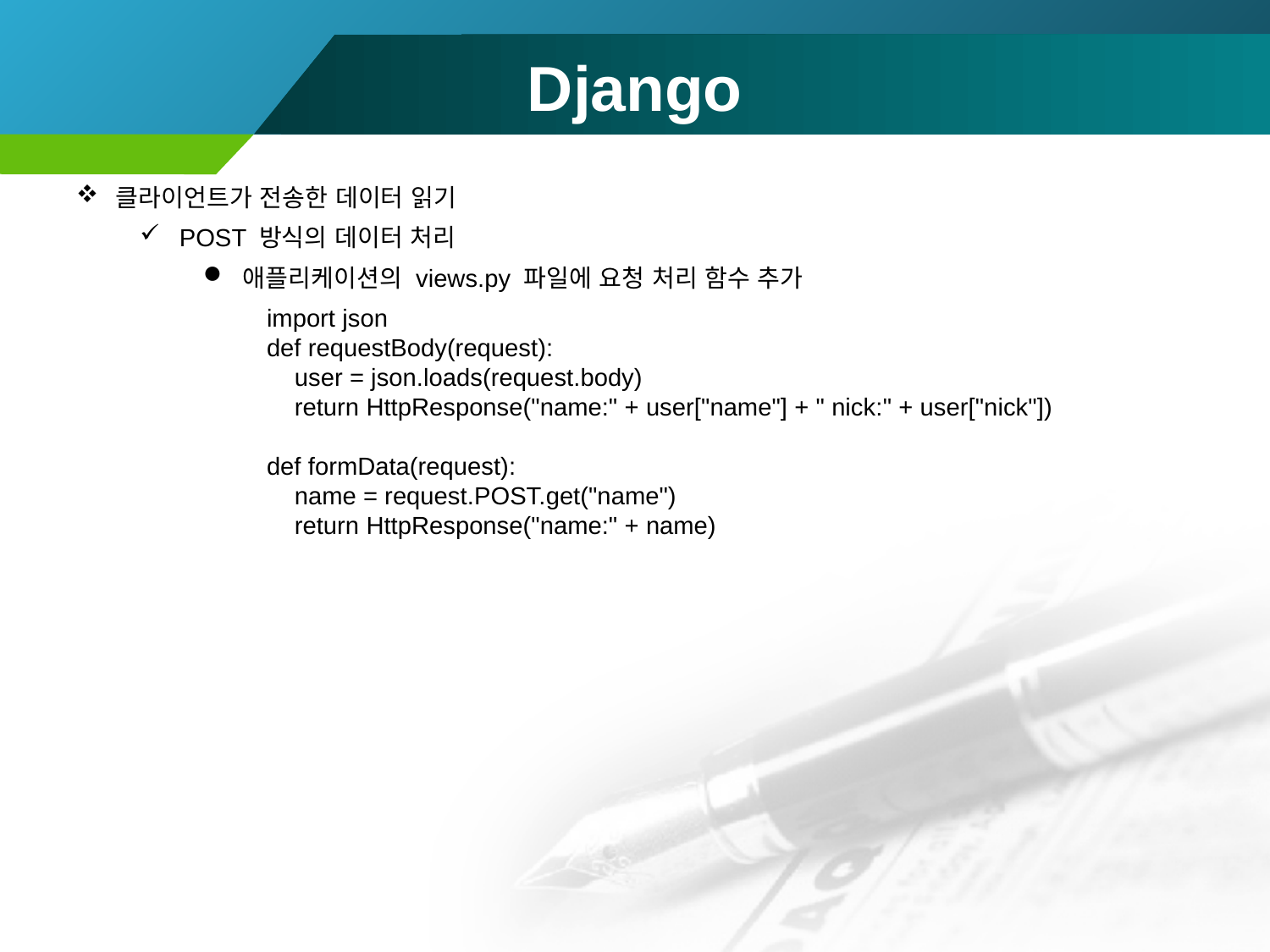

# Django
클라이언트가 전송한 데이터 읽기
POST 방식의 데이터 처리
애플리케이션의 views.py 파일에 요청 처리 함수 추가
import json
def requestBody(request):
    user = json.loads(request.body)
    return HttpResponse("name:" + user["name"] + " nick:" + user["nick"])

def formData(request):
    name = request.POST.get("name")
    return HttpResponse("name:" + name)